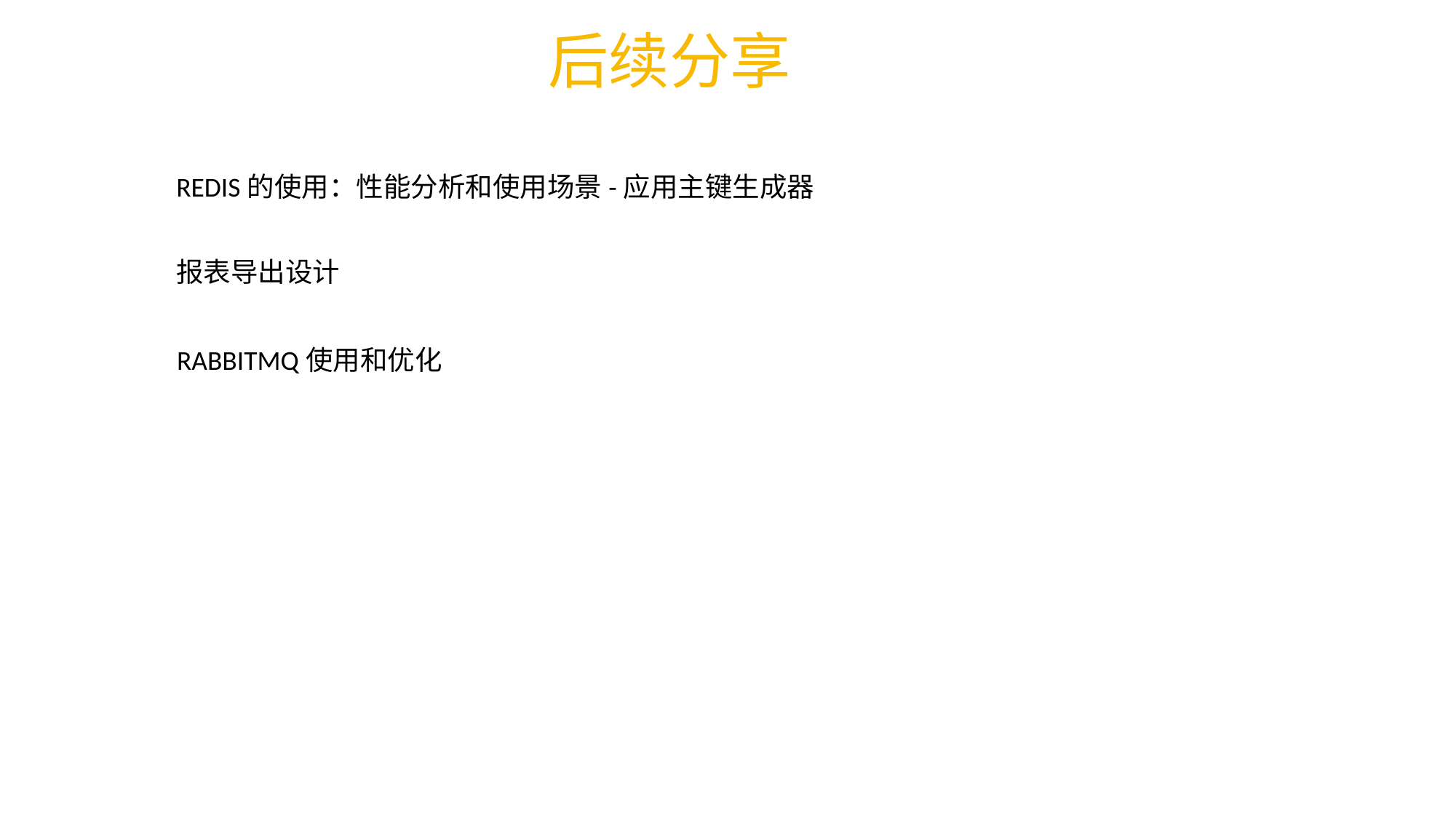

后续分享
REDIS的使用：性能分析和使用场景-应用主键生成器
报表导出设计
RABBITMQ使用和优化